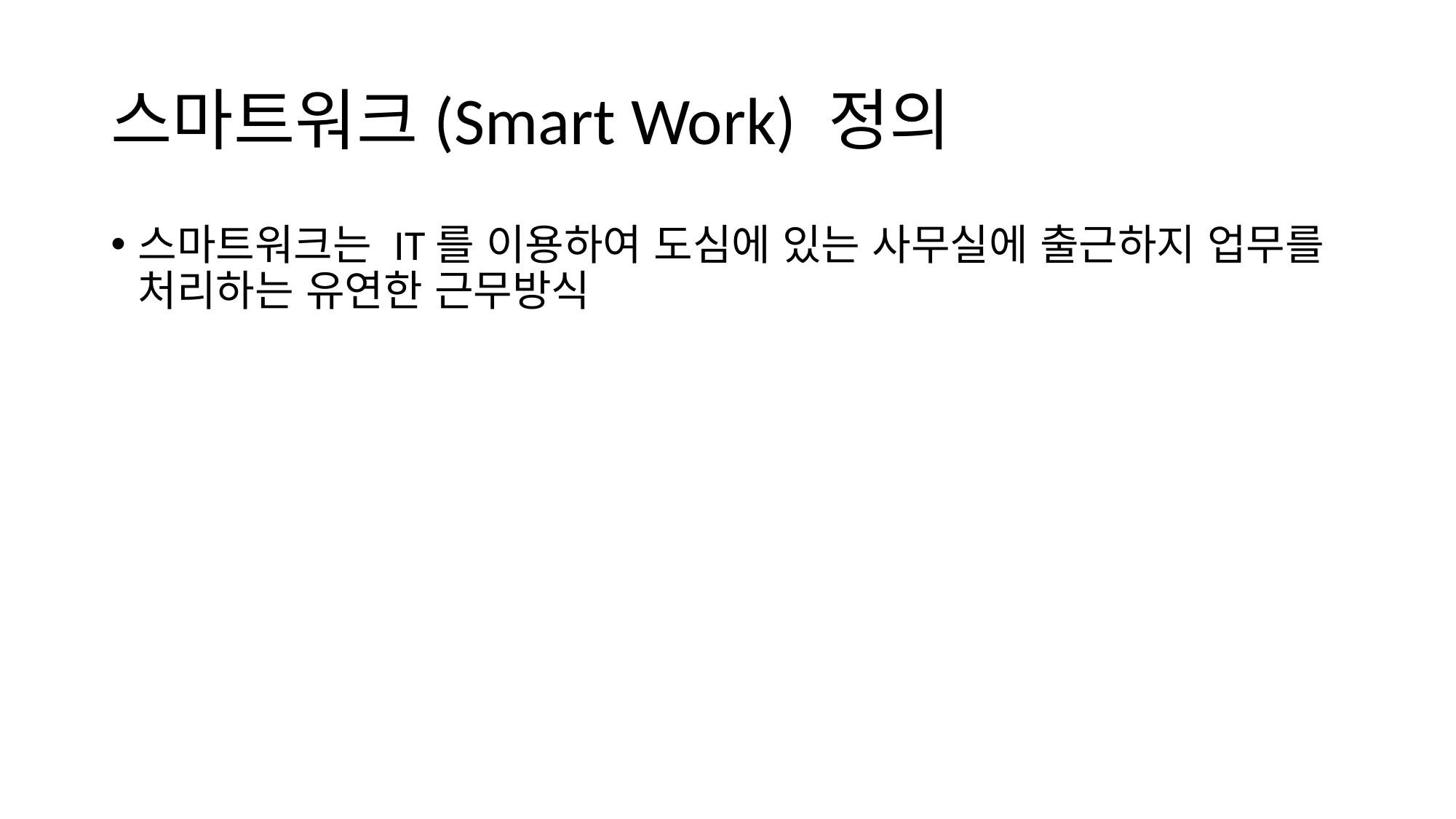

# 스마트워크(Smart Work) 정의
스마트워크는 IT를 이용하여 도심에 있는 사무실에 출근하지 업무를 처리하는 유연한 근무방식